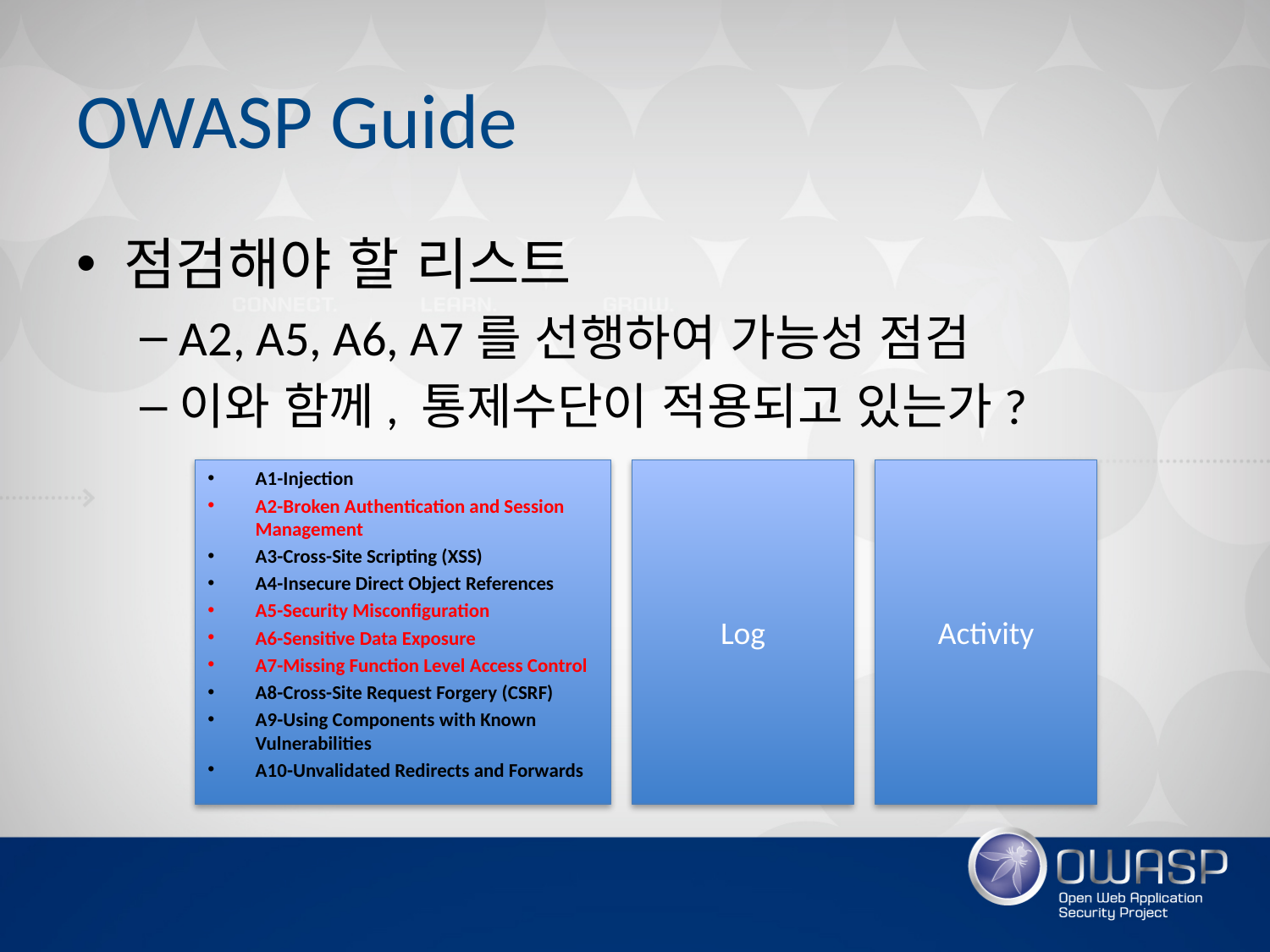

# OWASP Guide
점검해야 할 리스트
A2, A5, A6, A7를 선행하여 가능성 점검
이와 함께, 통제수단이 적용되고 있는가?

A1-Injection
A2-Broken Authentication and Session Management
A3-Cross-Site Scripting (XSS)
A4-Insecure Direct Object References
A5-Security Misconfiguration
A6-Sensitive Data Exposure
A7-Missing Function Level Access Control
A8-Cross-Site Request Forgery (CSRF)
A9-Using Components with Known Vulnerabilities
A10-Unvalidated Redirects and Forwards
Log
Activity